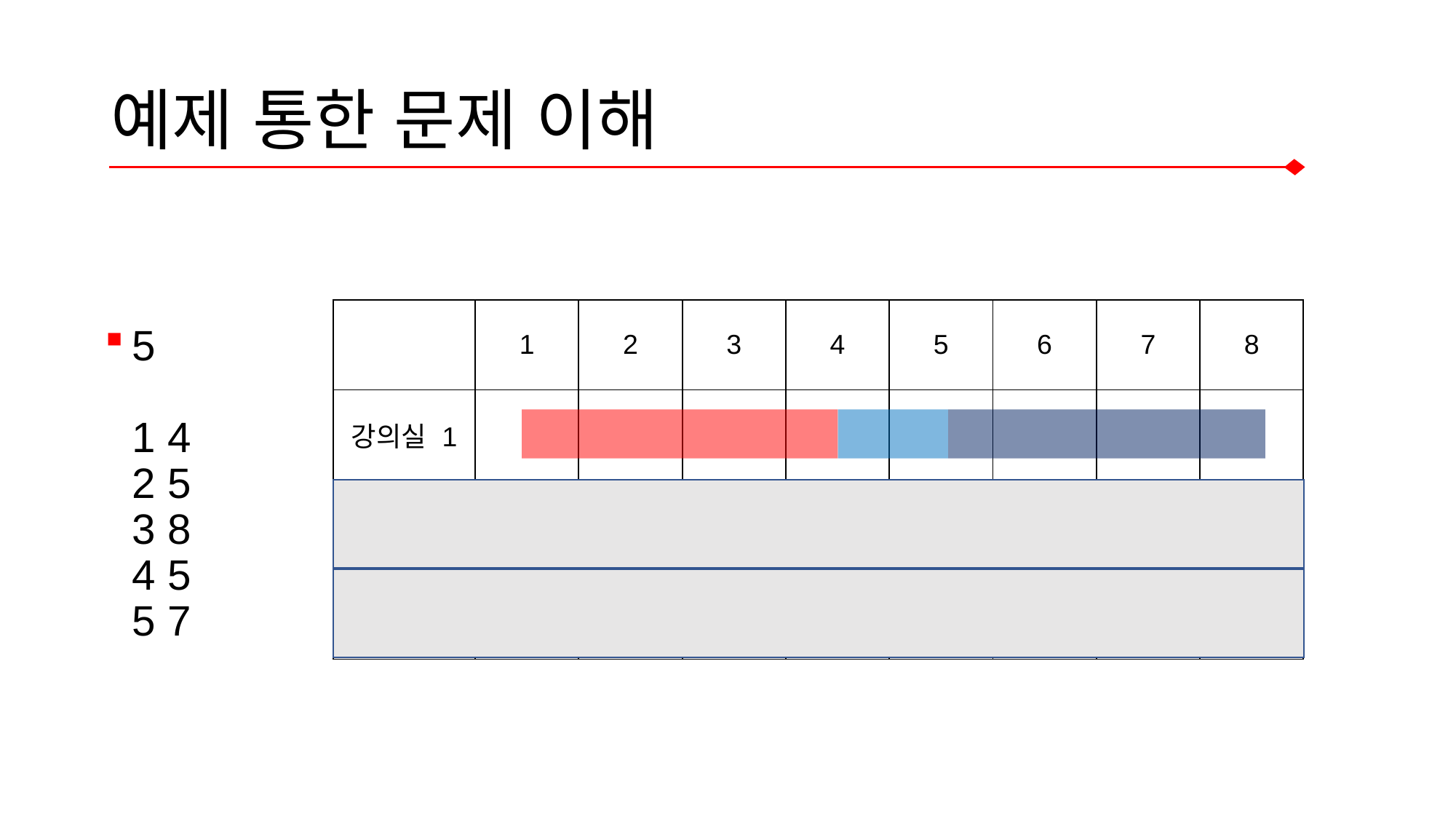

# 예제 통한 문제 이해
|  | 1 | 2 | 3 | 4 | 5 | 6 | 7 | 8 |
| --- | --- | --- | --- | --- | --- | --- | --- | --- |
| 강의실 1 |  |  |  |  |  |  |  |  |
| 강의실 2 |  |  |  |  |  |  |  |  |
| 강의실 3 |  |  |  |  |  |  |  |  |
5
1 4
2 5
3 8
4 5
5 7